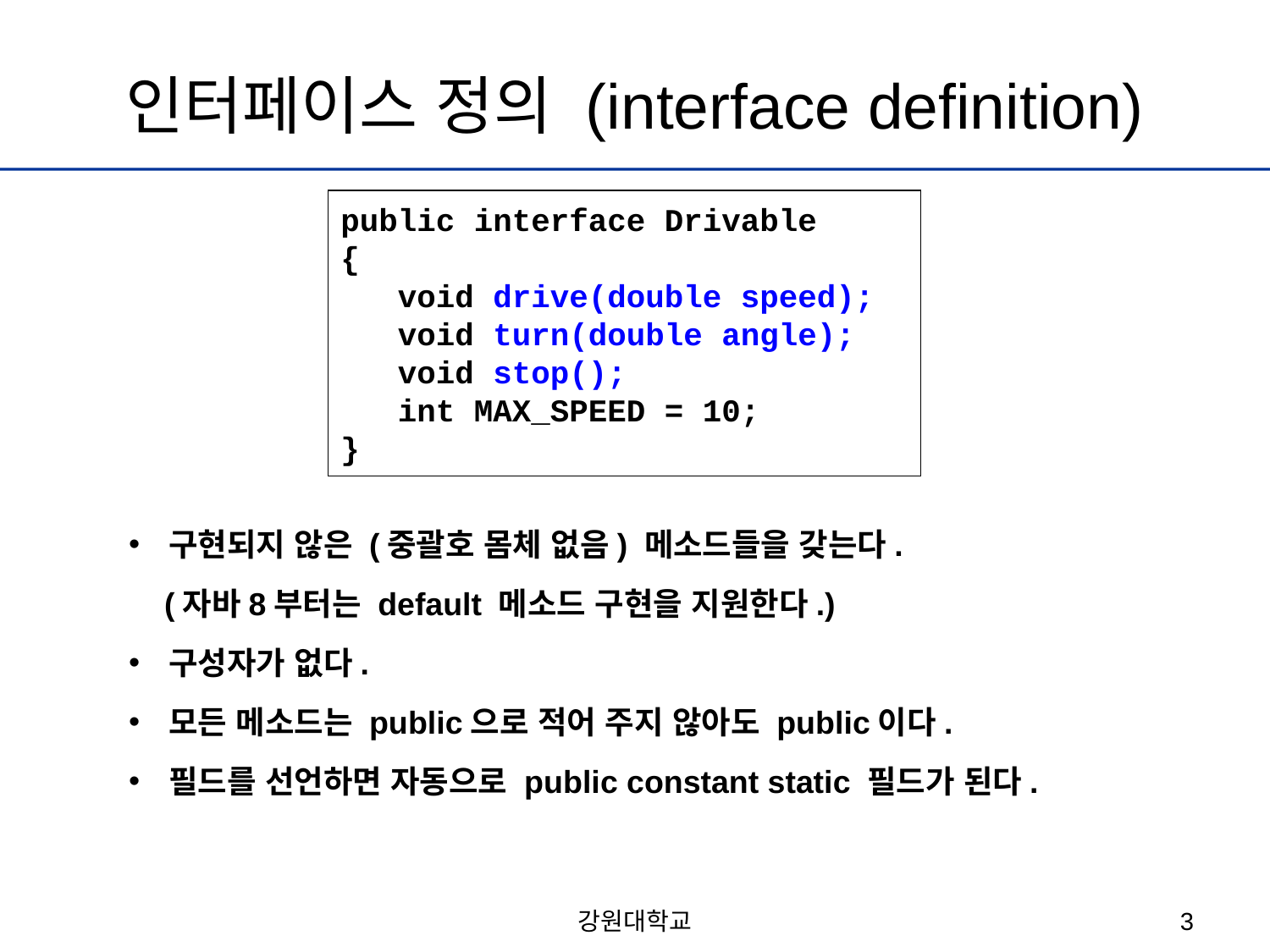

# 인터페이스 정의 (interface definition)

public interface Drivable
{
   void drive(double speed);
   void turn(double angle);
   void stop();
   int MAX_SPEED = 10;
}
구현되지 않은 (중괄호 몸체 없음) 메소드들을 갖는다.
    (자바8부터는 default 메소드 구현을 지원한다.)
구성자가 없다.
모든 메소드는 public으로 적어 주지 않아도 public이다.
필드를 선언하면 자동으로 public constant static 필드가 된다.
강원대학교
3